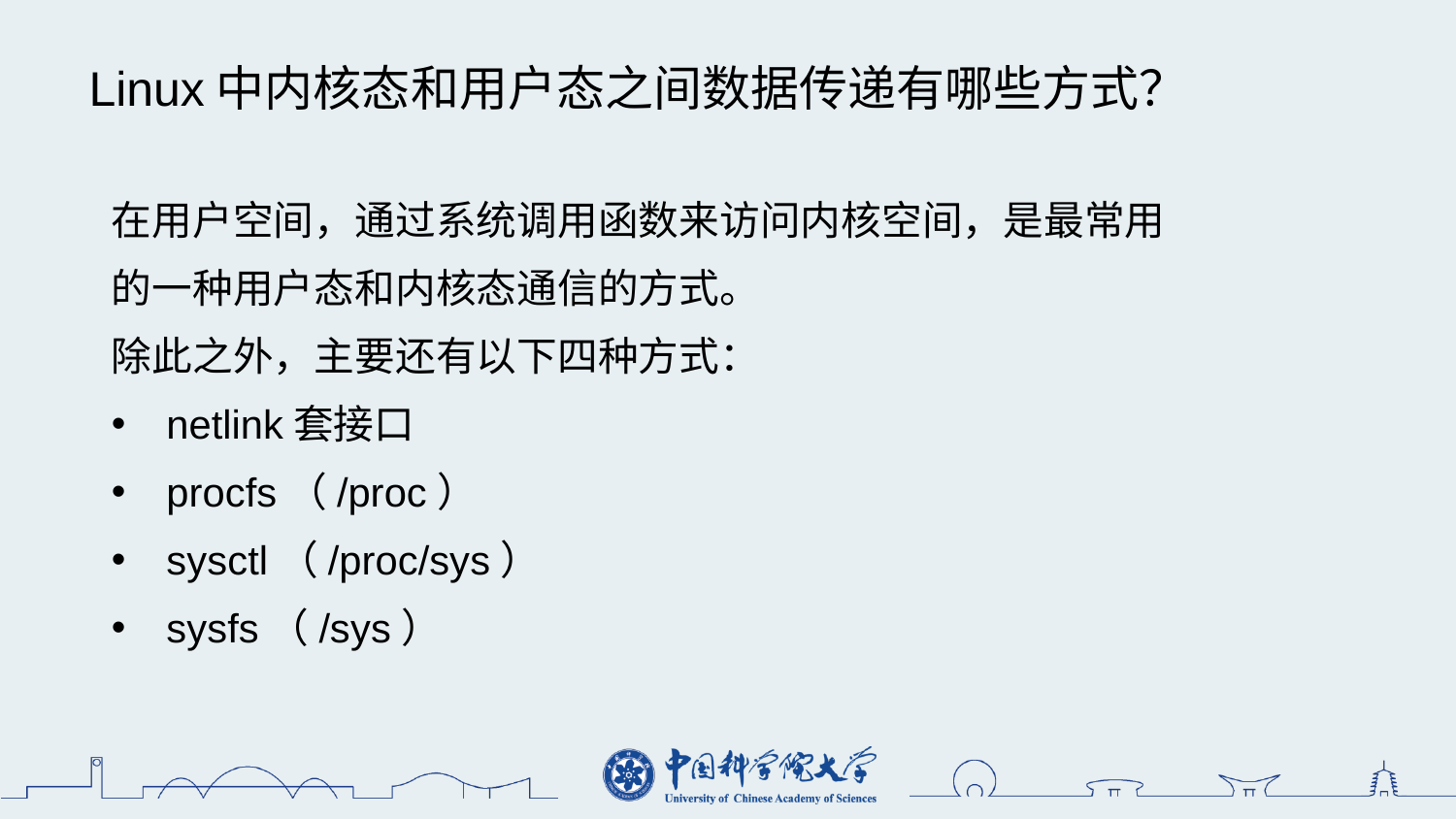

Linux中内核态和用户态之间数据传递有哪些方式？
在用户空间，通过系统调用函数来访问内核空间，是最常用的一种用户态和内核态通信的方式。
除此之外，主要还有以下四种方式：
netlink套接口
procfs（/proc）
sysctl（/proc/sys）
sysfs（/sys）